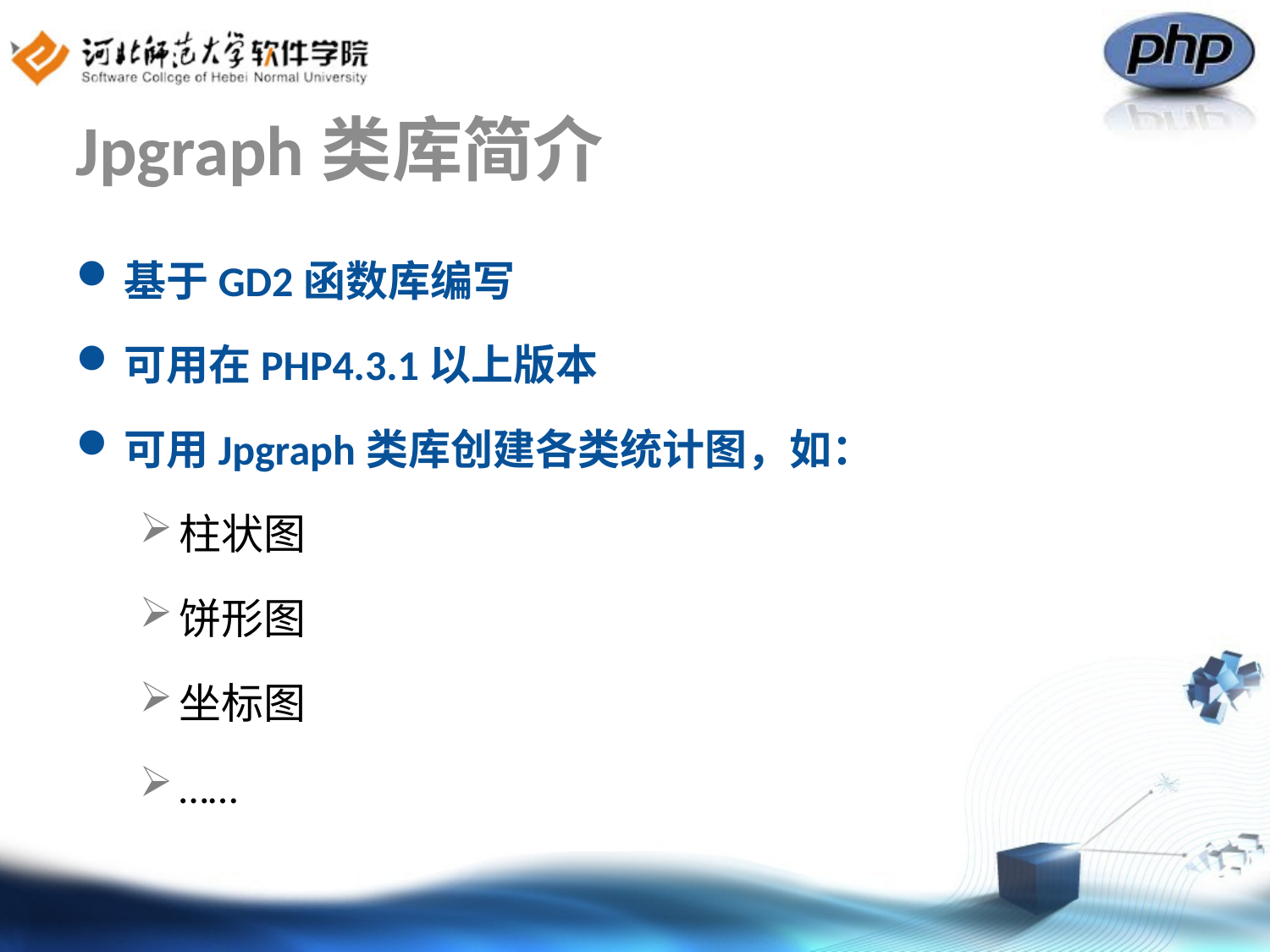

# Jpgraph类库简介
基于GD2函数库编写
可用在PHP4.3.1以上版本
可用Jpgraph类库创建各类统计图，如：
柱状图
饼形图
坐标图
……